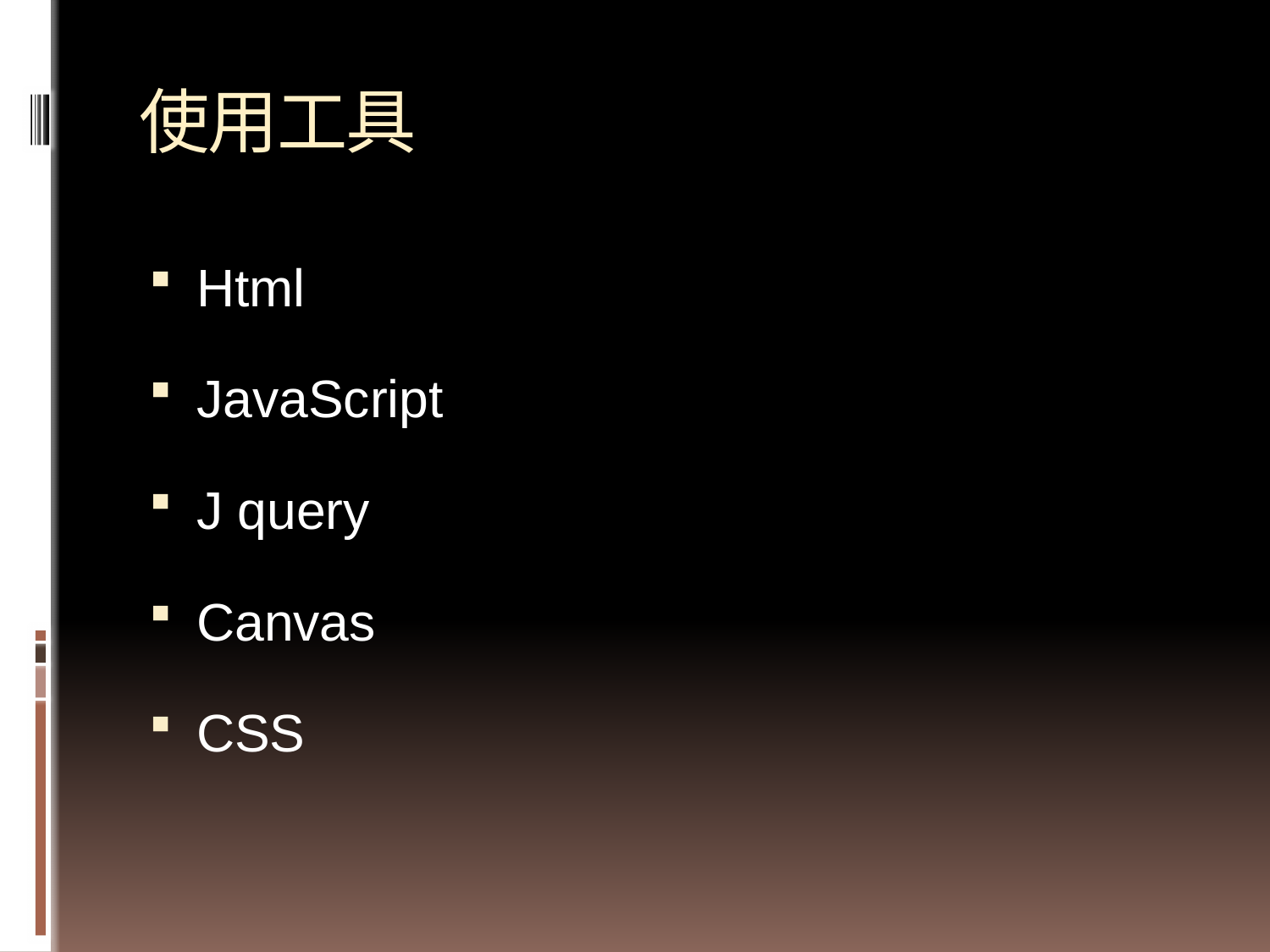

# 使用工具
Html

JavaScript

J query

Canvas

CSS